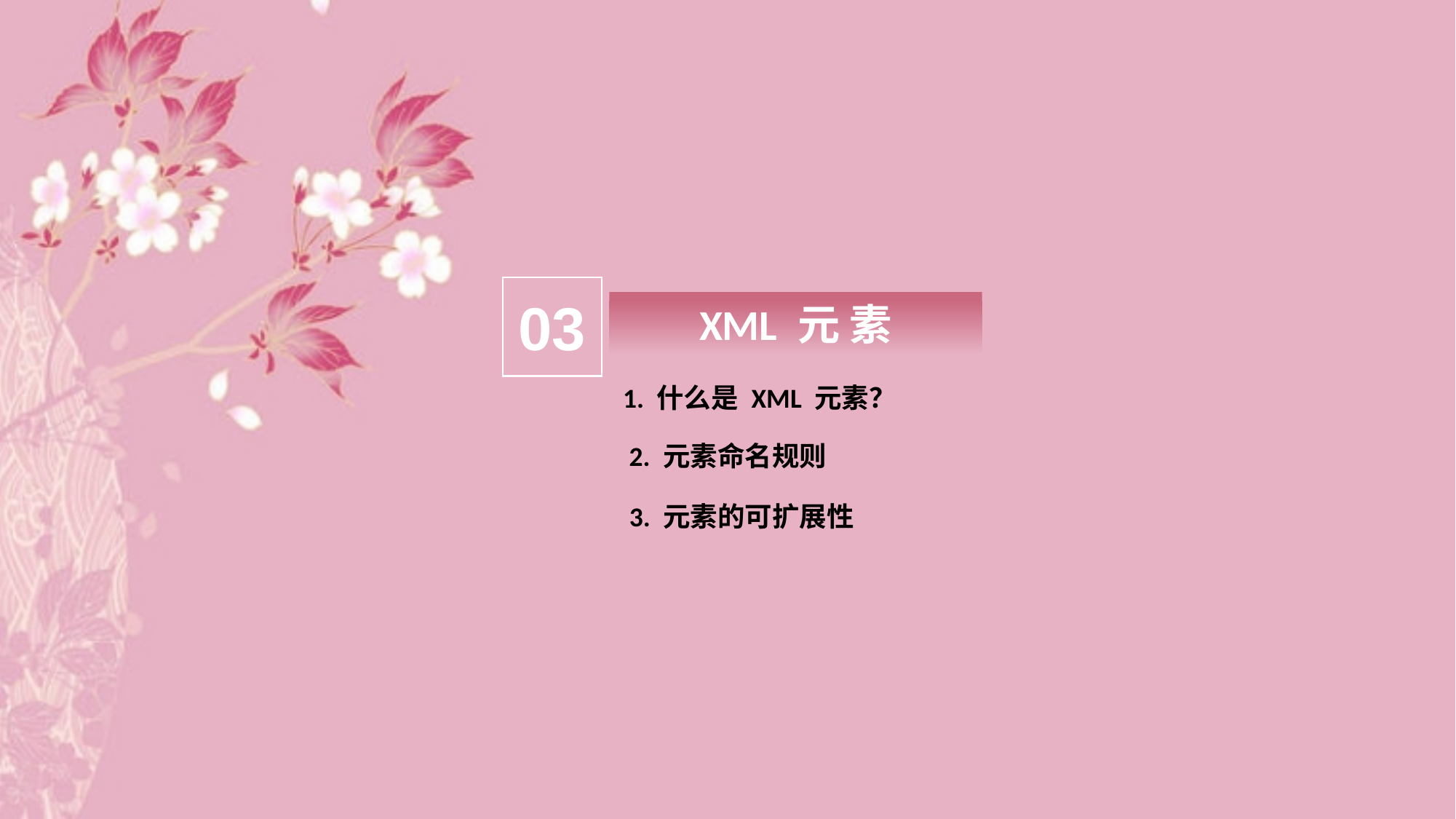

03
XML 元 素
1. 什么是 XML 元素？
2. 元素命名规则
3. 元素的可扩展性